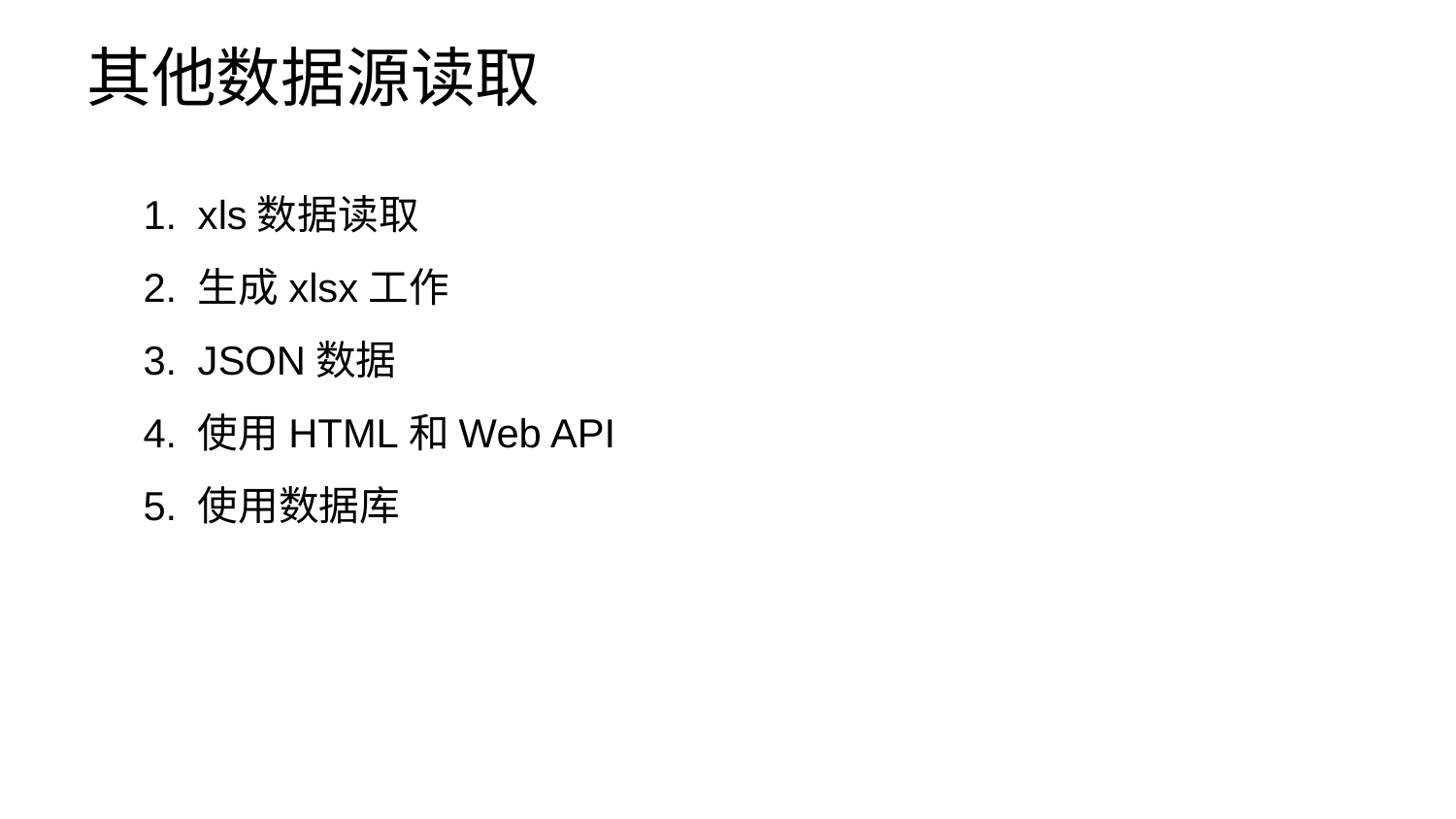

其他数据源读取
xls数据读取
生成xlsx工作
JSON数据
使用HTML和Web API
使用数据库
18